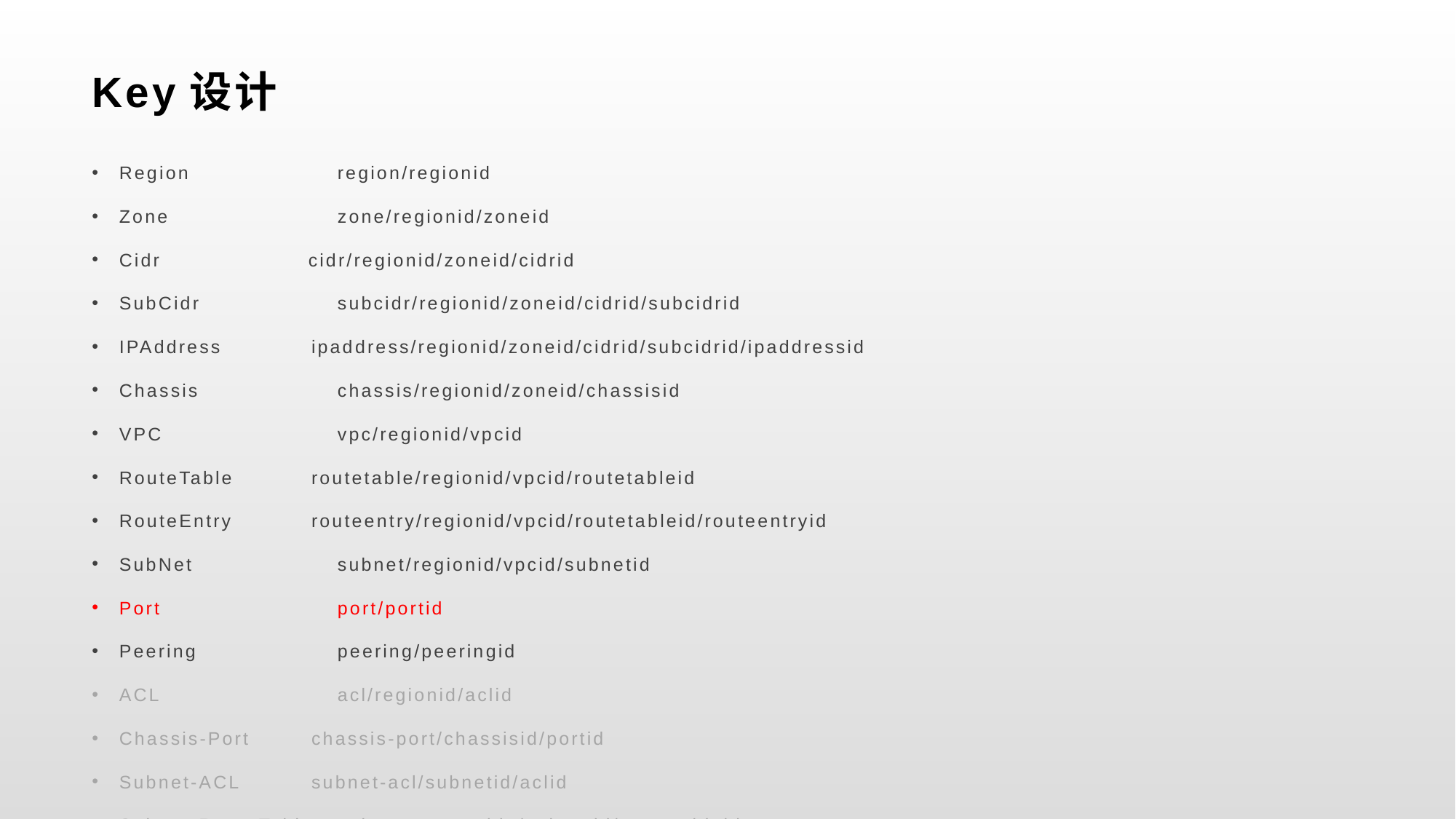

# Key设计
Region		region/regionid
Zone		zone/regionid/zoneid
Cidr                    cidr/regionid/zoneid/cidrid
SubCidr		subcidr/regionid/zoneid/cidrid/subcidrid
IPAddress	ipaddress/regionid/zoneid/cidrid/subcidrid/ipaddressid
Chassis		chassis/regionid/zoneid/chassisid
VPC		vpc/regionid/vpcid
RouteTable	routetable/regionid/vpcid/routetableid
RouteEntry	routeentry/regionid/vpcid/routetableid/routeentryid
SubNet		subnet/regionid/vpcid/subnetid
Port		port/portid
Peering		peering/peeringid
ACL		acl/regionid/aclid
Chassis-Port	chassis-port/chassisid/portid
Subnet-ACL	subnet-acl/subnetid/aclid
Subnet-RouteTable	subnet-routetable/subnetid/routetableid
Zone-Subnet	zone-subnet/zoneid/subnetid